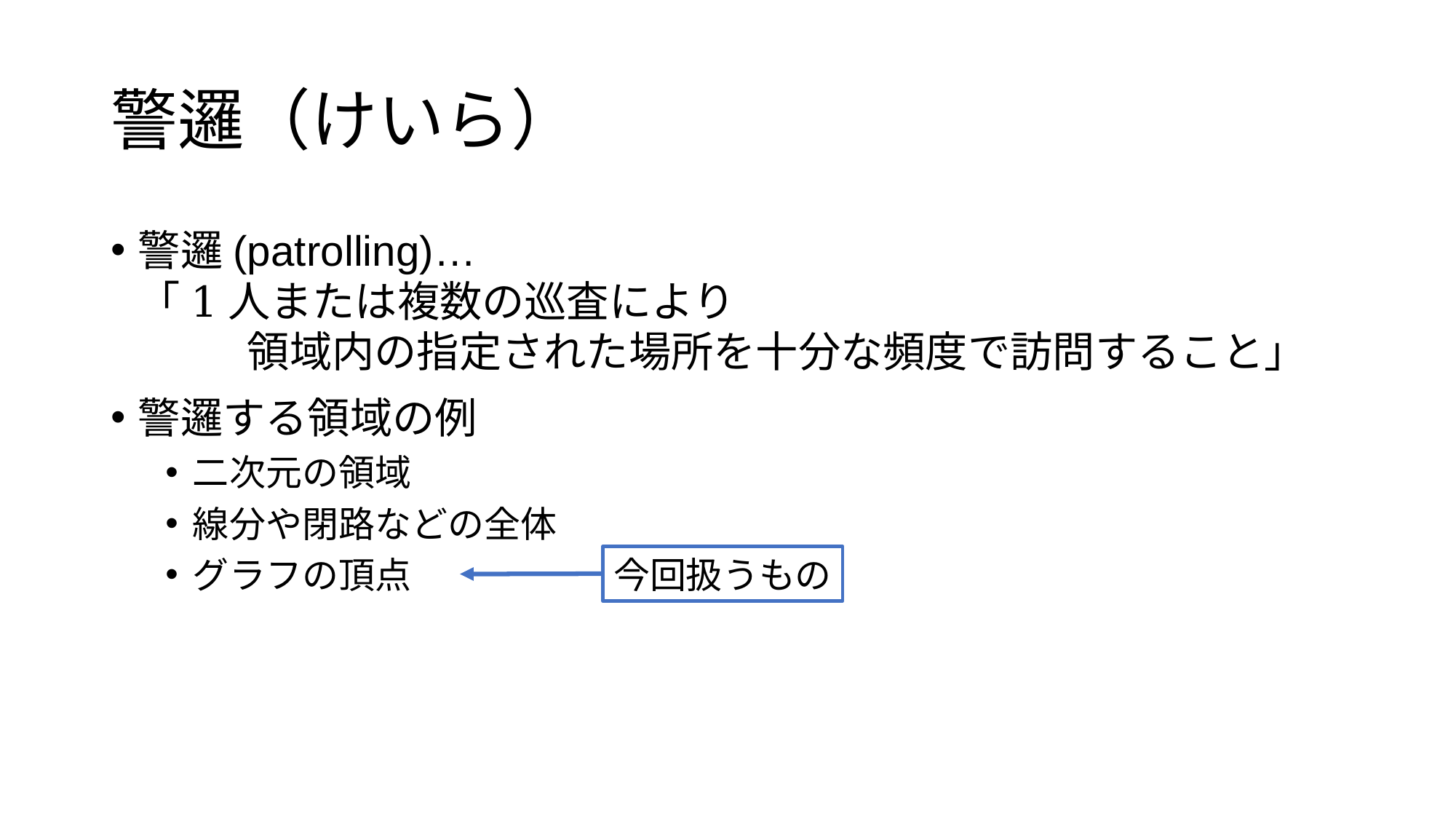

# 警邏（けいら）
警邏(patrolling)…
「1人または複数の巡査により
	領域内の指定された場所を十分な頻度で訪問すること」
警邏する領域の例
二次元の領域
線分や閉路などの全体
グラフの頂点
今回扱うもの